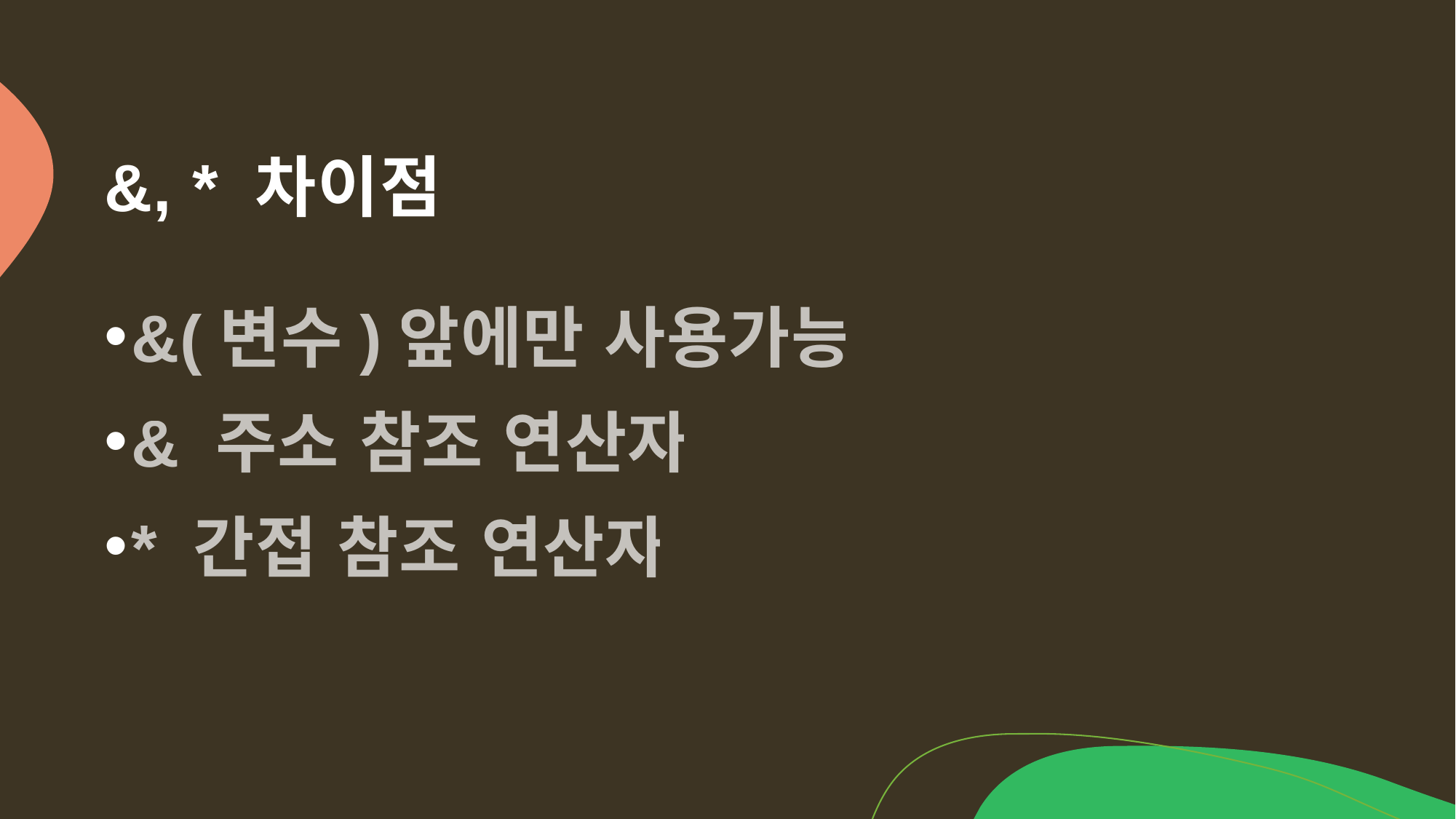

# &, * 차이점
&(변수)앞에만 사용가능
& 주소 참조 연산자
* 간접 참조 연산자